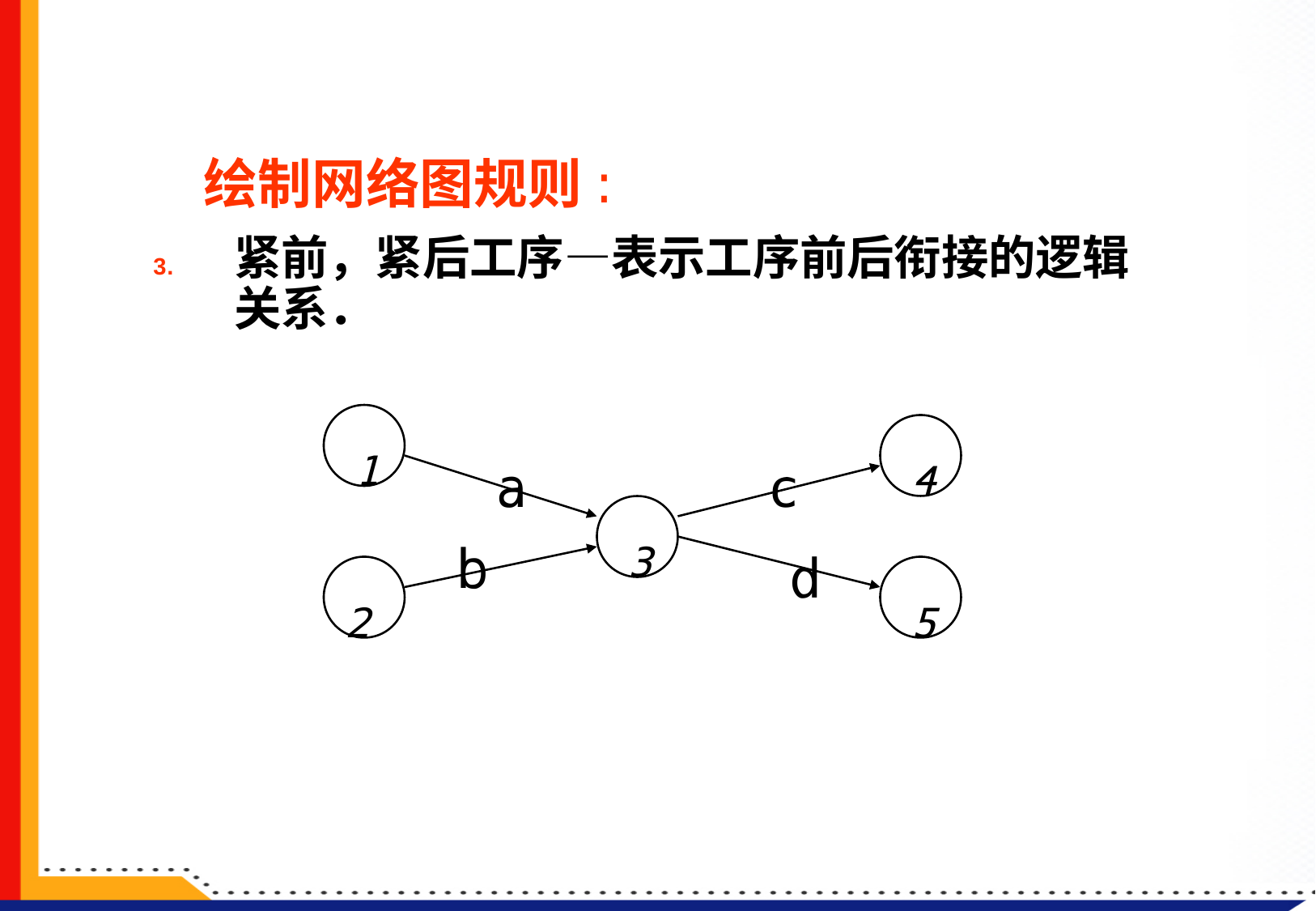

绘制网络图规则:
紧前，紧后工序—表示工序前后衔接的逻辑关系．

a
c

b

d

1
4
3
2
5